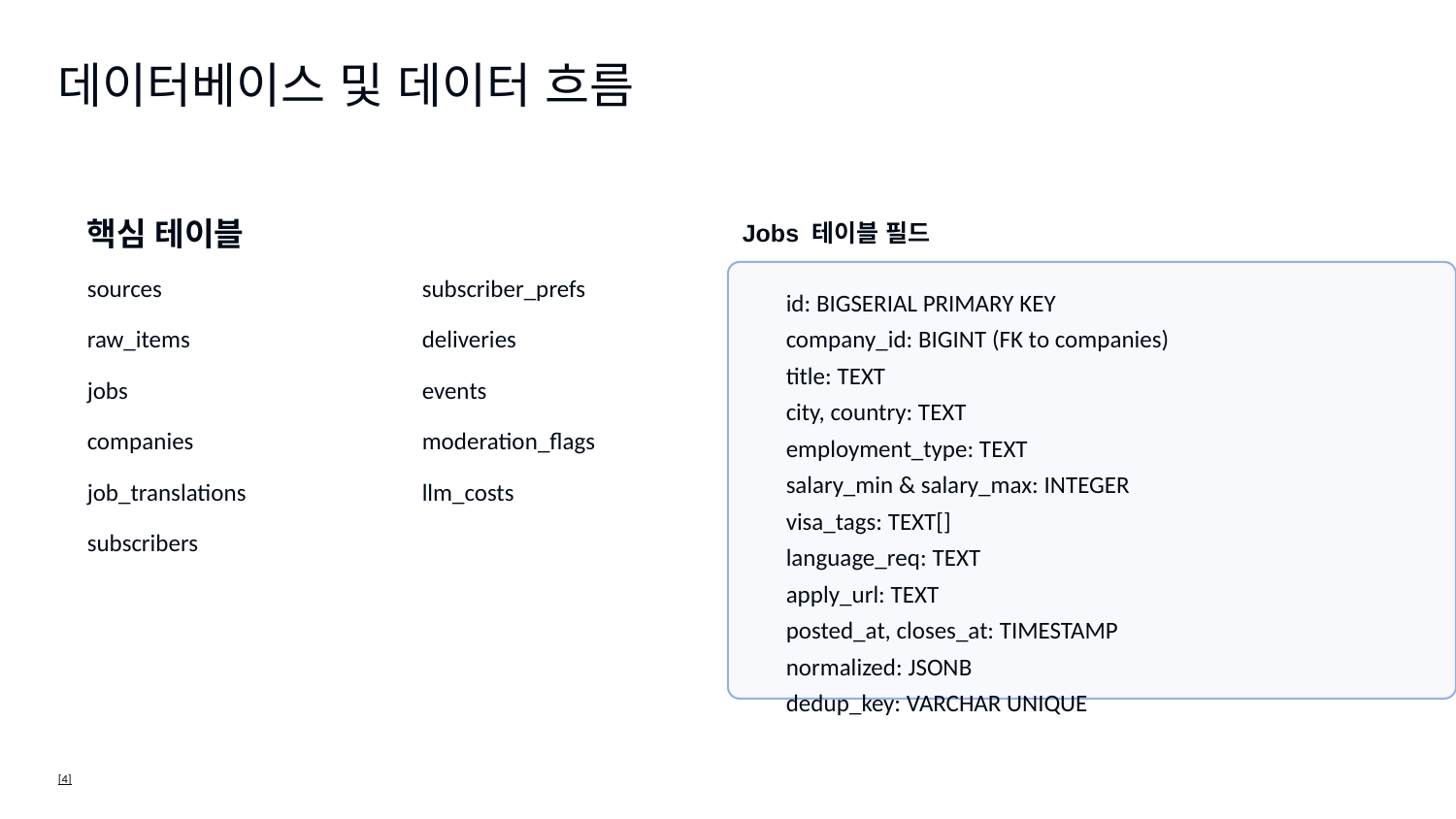

데이터베이스 및 데이터 흐름
핵심 테이블
Jobs 테이블 필드
sources
subscriber_prefs

id: BIGSERIAL PRIMARY KEY
raw_items
deliveries
company_id: BIGINT (FK to companies)
title: TEXT
jobs
events
city, country: TEXT
companies
moderation_flags
employment_type: TEXT
job_translations
llm_costs
salary_min & salary_max: INTEGER
visa_tags: TEXT[]
subscribers
language_req: TEXT
apply_url: TEXT
posted_at, closes_at: TIMESTAMP
normalized: JSONB
dedup_key: VARCHAR UNIQUE
[4]